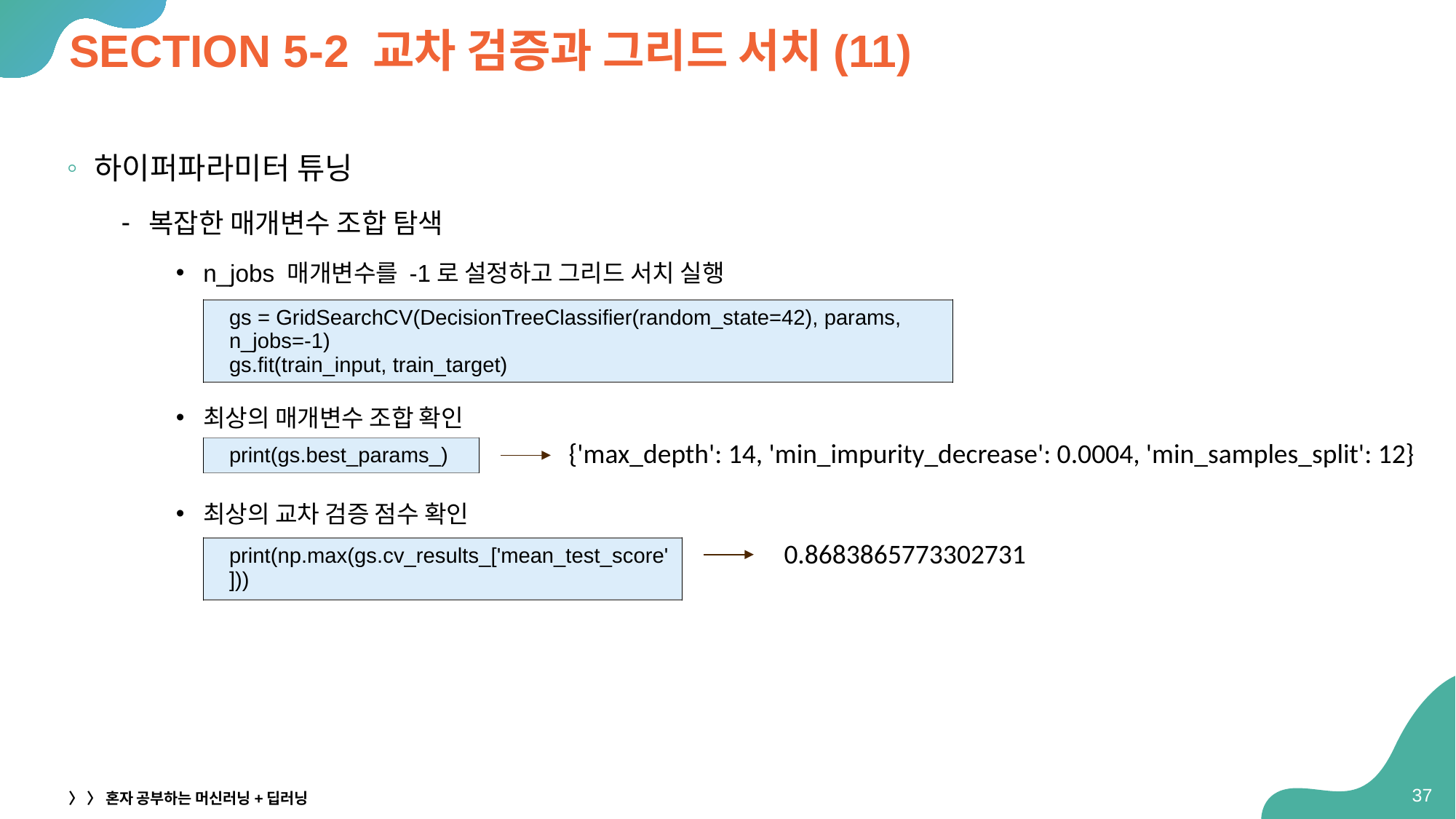

# SECTION 5-2 교차 검증과 그리드 서치(11)
하이퍼파라미터 튜닝
복잡한 매개변수 조합 탐색
n_jobs 매개변수를 -1로 설정하고 그리드 서치 실행

최상의 매개변수 조합 확인

최상의 교차 검증 점수 확인
| gs = GridSearchCV(DecisionTreeClassifier(random\_state=42), params, n\_jobs=-1) gs.fit(train\_input, train\_target) |
| --- |
{'max_depth': 14, 'min_impurity_decrease': 0.0004, 'min_samples_split': 12}
| print(gs.best\_params\_) |
| --- |
0.8683865773302731
| print(np.max(gs.cv\_results\_['mean\_test\_score'])) |
| --- |
37
〉 〉 혼자 공부하는 머신러닝+딥러닝